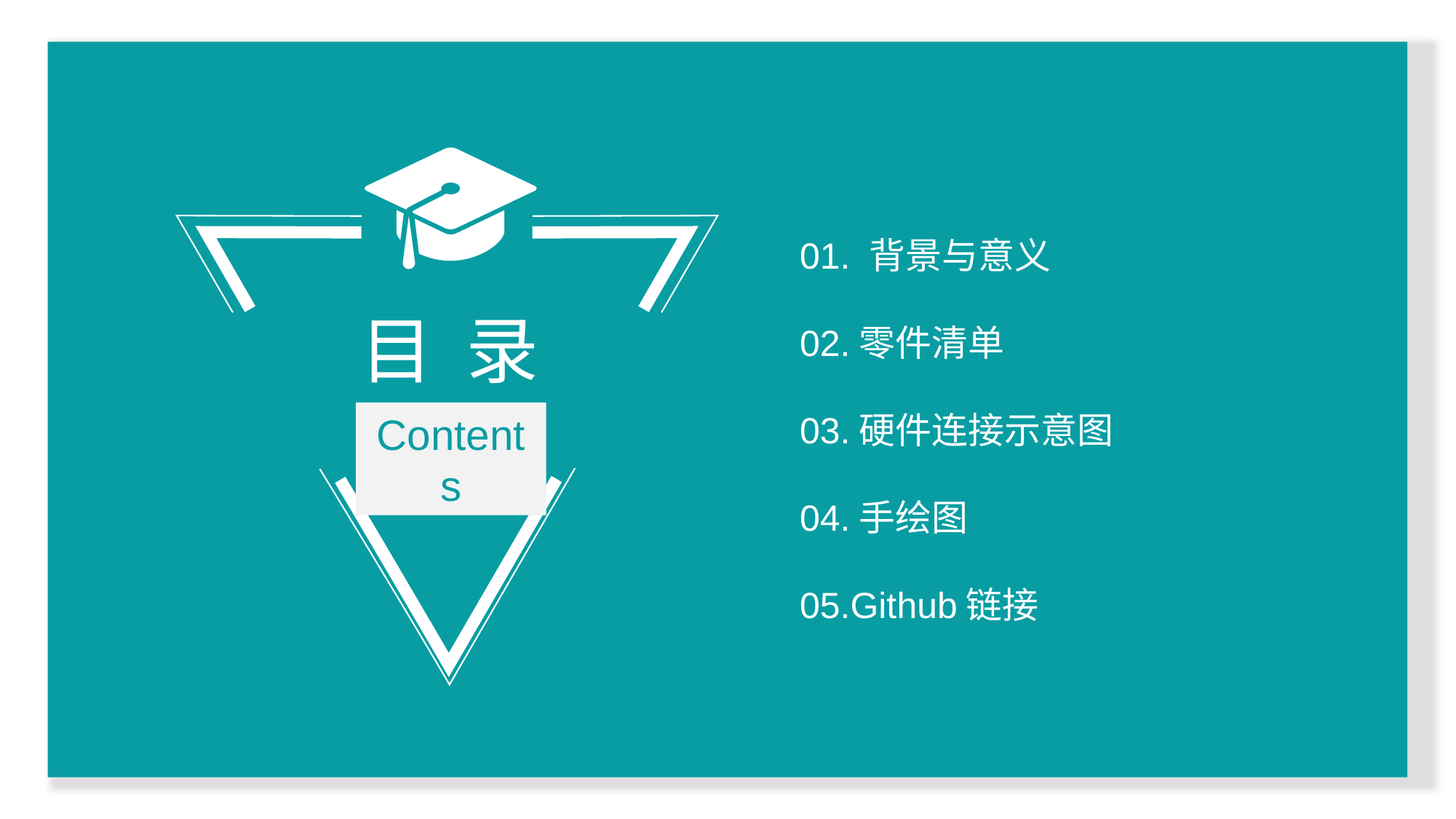

01. 背景与意义
02.零件清单
03.硬件连接示意图
04.手绘图
05.Github链接
目  录
Contents